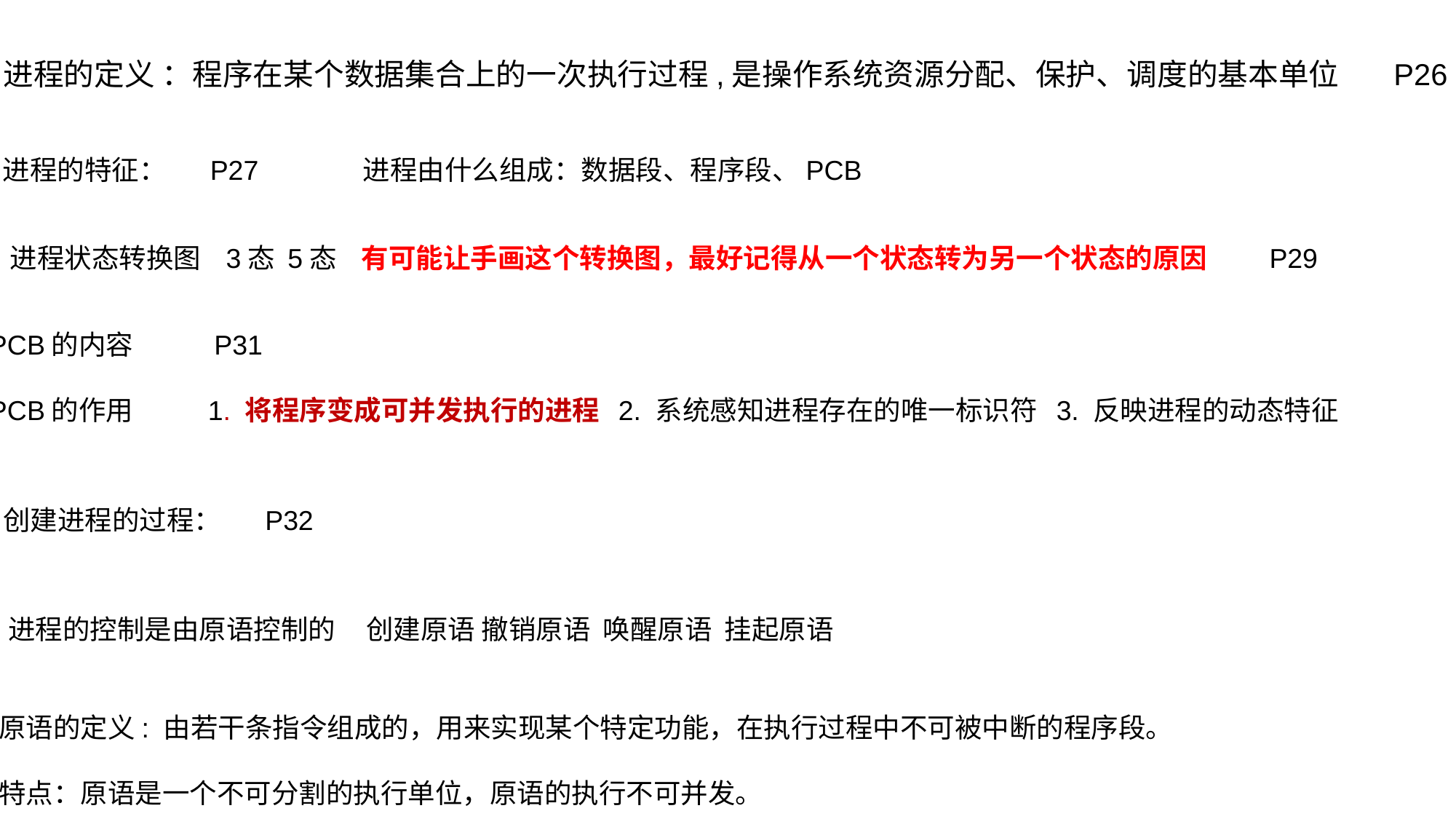

进程的定义 ：程序在某个数据集合上的一次执行过程,是操作系统资源分配、保护、调度的基本单位       P26
进程的特征：      P27
进程由什么组成：数据段、程序段、PCB
进程状态转换图   3态 5态    有可能让手画这个转换图，最好记得从一个状态转为另一个状态的原因         P29
PCB的内容            P31

PCB的作用           1. 将程序变成可并发执行的进程  2. 系统感知进程存在的唯一标识符  3. 反映进程的动态特征
创建进程的过程：      P32
进程的控制是由原语控制的     创建原语 撤销原语  唤醒原语  挂起原语
原语的定义: 由若干条指令组成的，用来实现某个特定功能，在执行过程中不可被中断的程序段。

特点：原语是一个不可分割的执行单位，原语的执行不可并发。